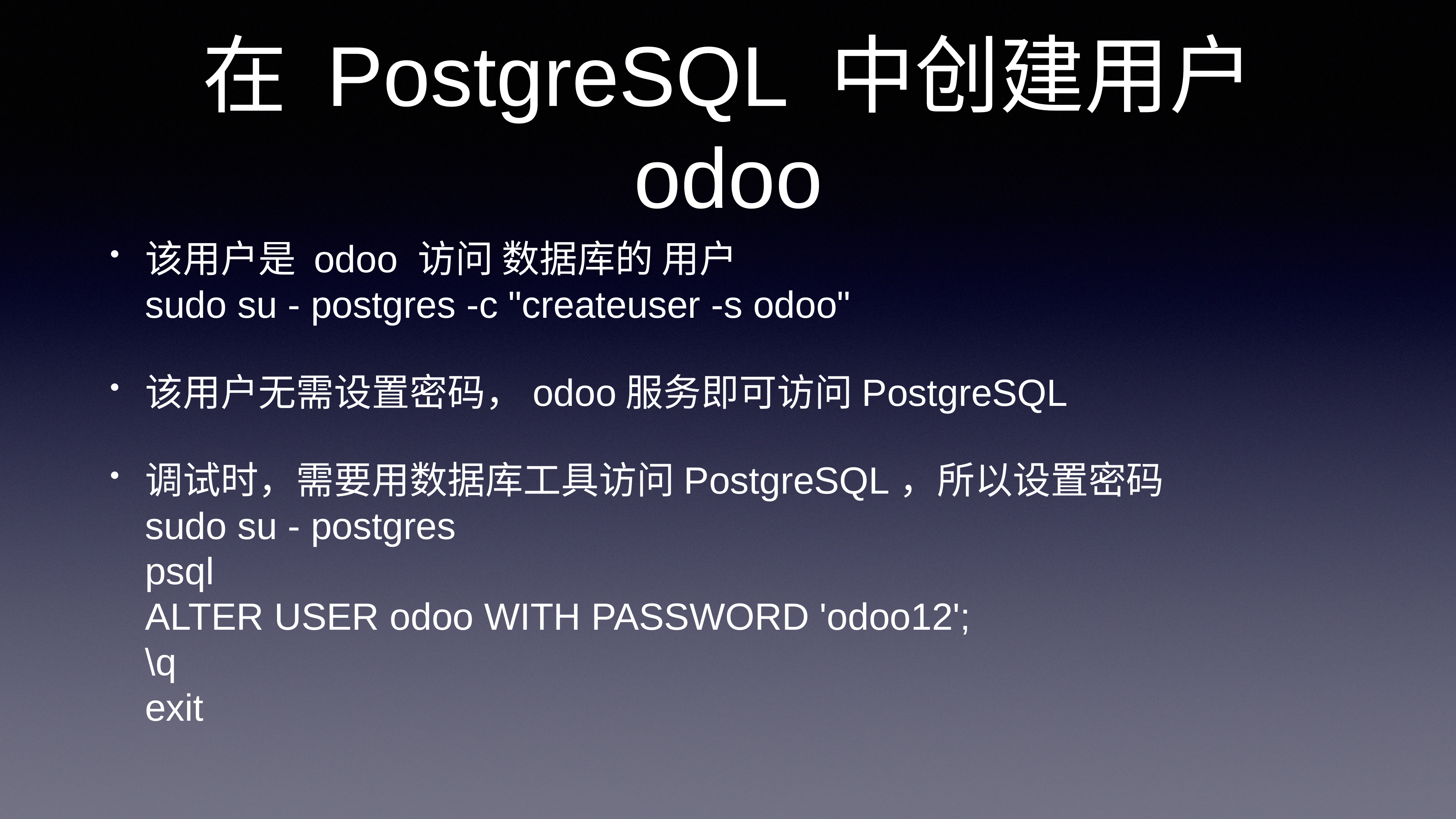

# 在 PostgreSQL 中创建用户 odoo
该用户是 odoo 访问 数据库的 用户
sudo su - postgres -c "createuser -s odoo"
该用户无需设置密码，odoo服务即可访问PostgreSQL
调试时，需要用数据库工具访问PostgreSQL，所以设置密码
sudo su - postgres
psql
ALTER USER odoo WITH PASSWORD 'odoo12';
\q
exit